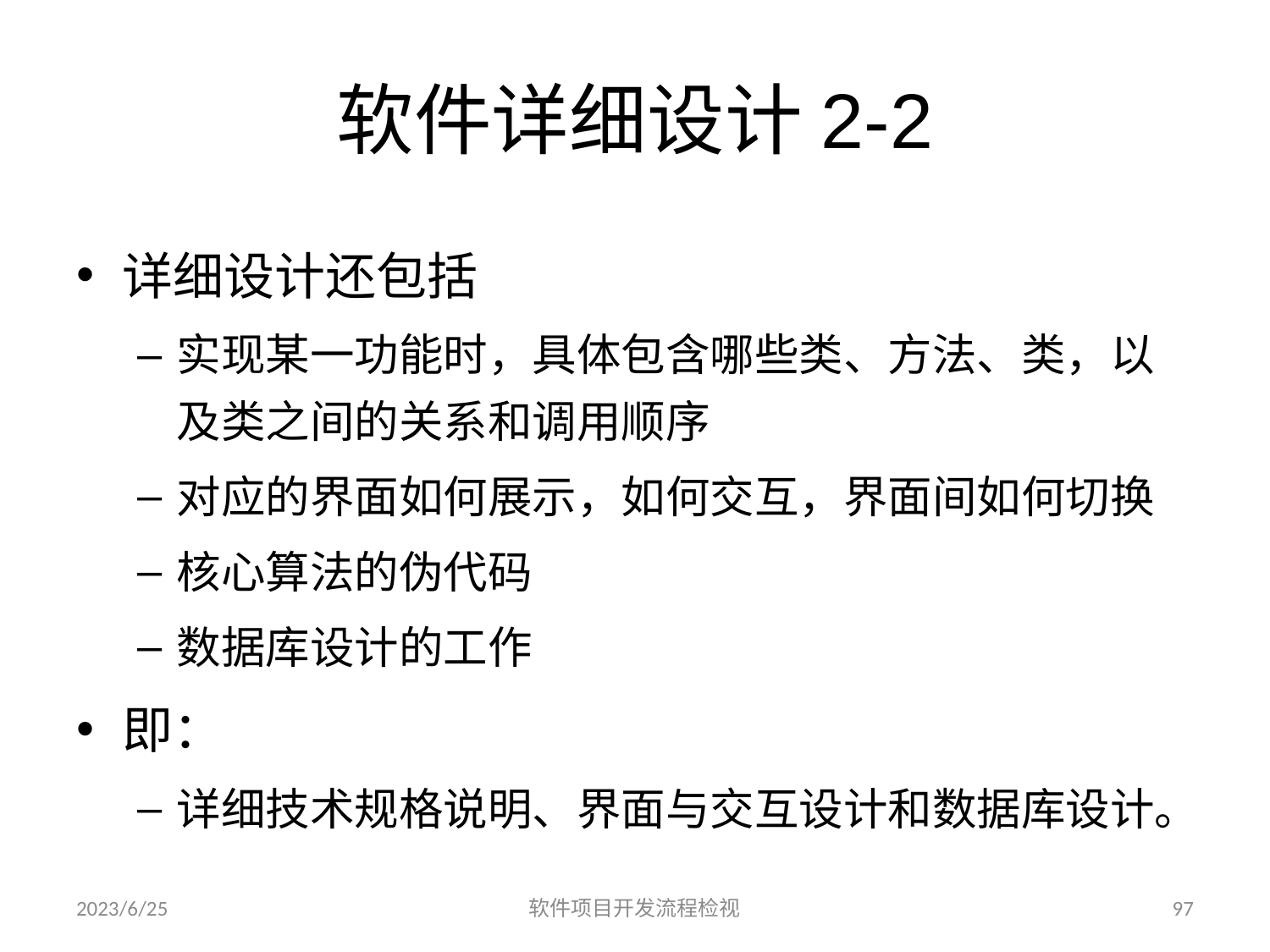

# 软件详细设计2-2
详细设计还包括
实现某一功能时，具体包含哪些类、方法、类，以及类之间的关系和调用顺序
对应的界面如何展示，如何交互，界面间如何切换
核心算法的伪代码
数据库设计的工作
即：
详细技术规格说明、界面与交互设计和数据库设计。

2023/6/25
软件项目开发流程检视
97